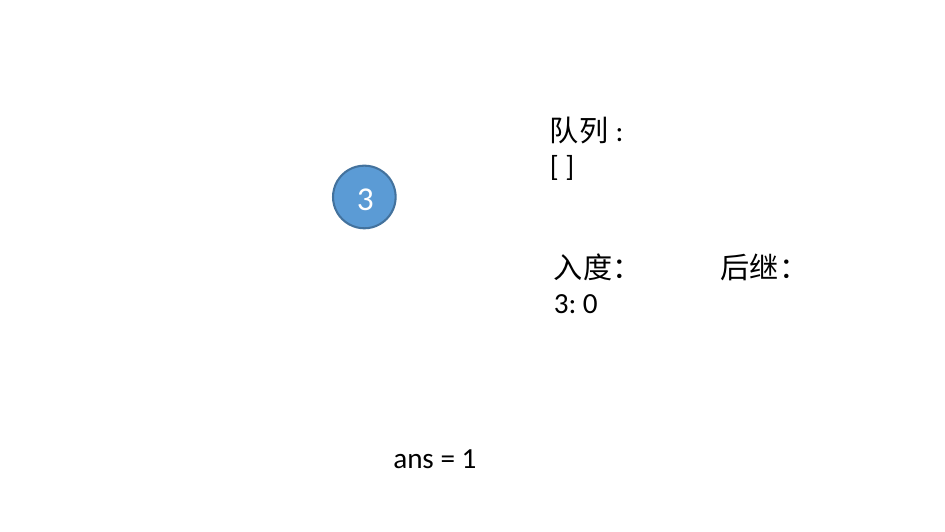

队列:
[ ]
3
入度：
3: 0
后继：
ans = 1